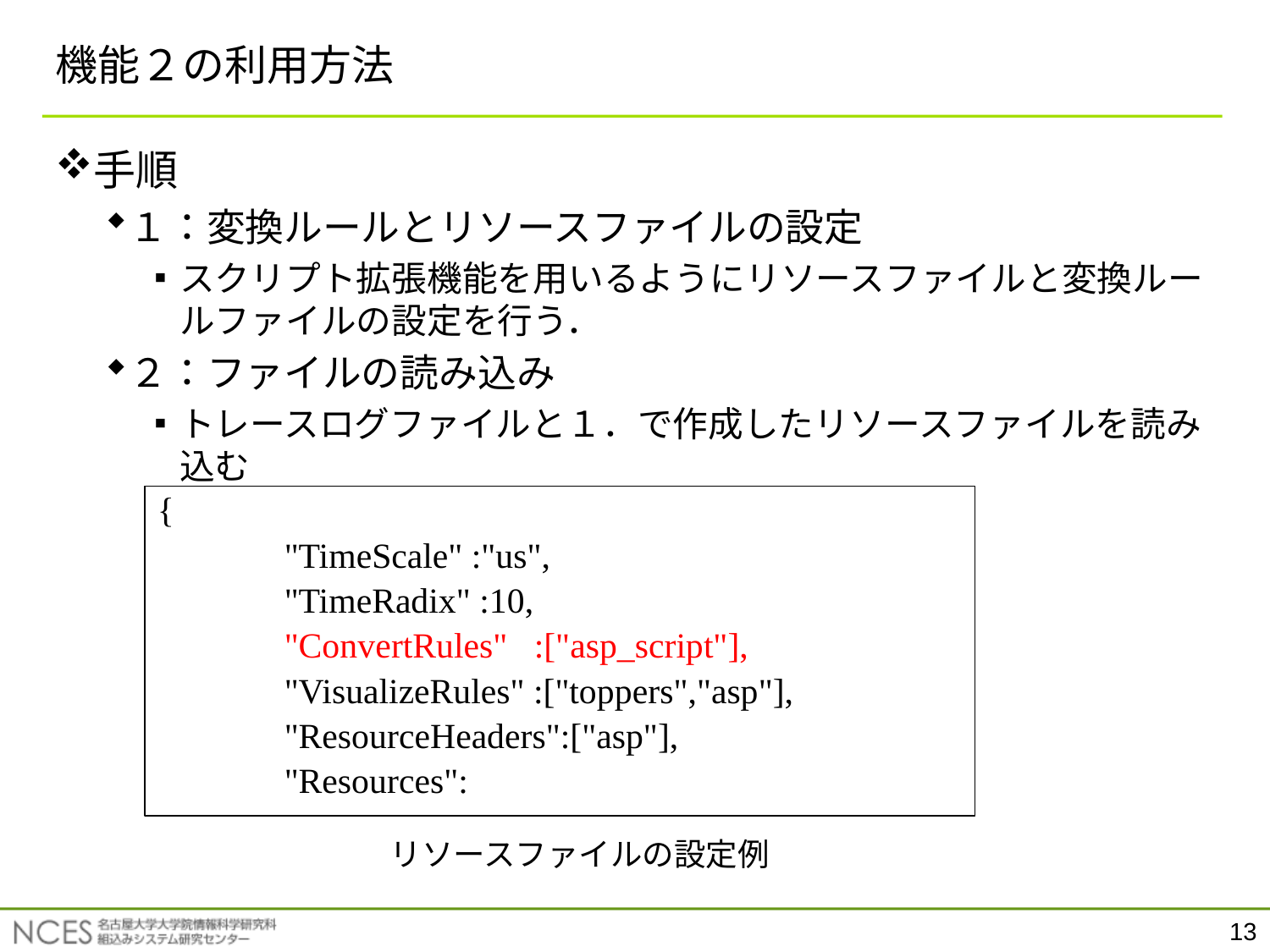

# 機能２の利用方法
手順
１：変換ルールとリソースファイルの設定
スクリプト拡張機能を用いるようにリソースファイルと変換ルールファイルの設定を行う．
２：ファイルの読み込み
トレースログファイルと１．で作成したリソースファイルを読み込む
{
	"TimeScale" :"us",
	"TimeRadix" :10,
	"ConvertRules"   :["asp_script"],
	"VisualizeRules" :["toppers","asp"],
	"ResourceHeaders":["asp"],
	"Resources":
リソースファイルの設定例
13